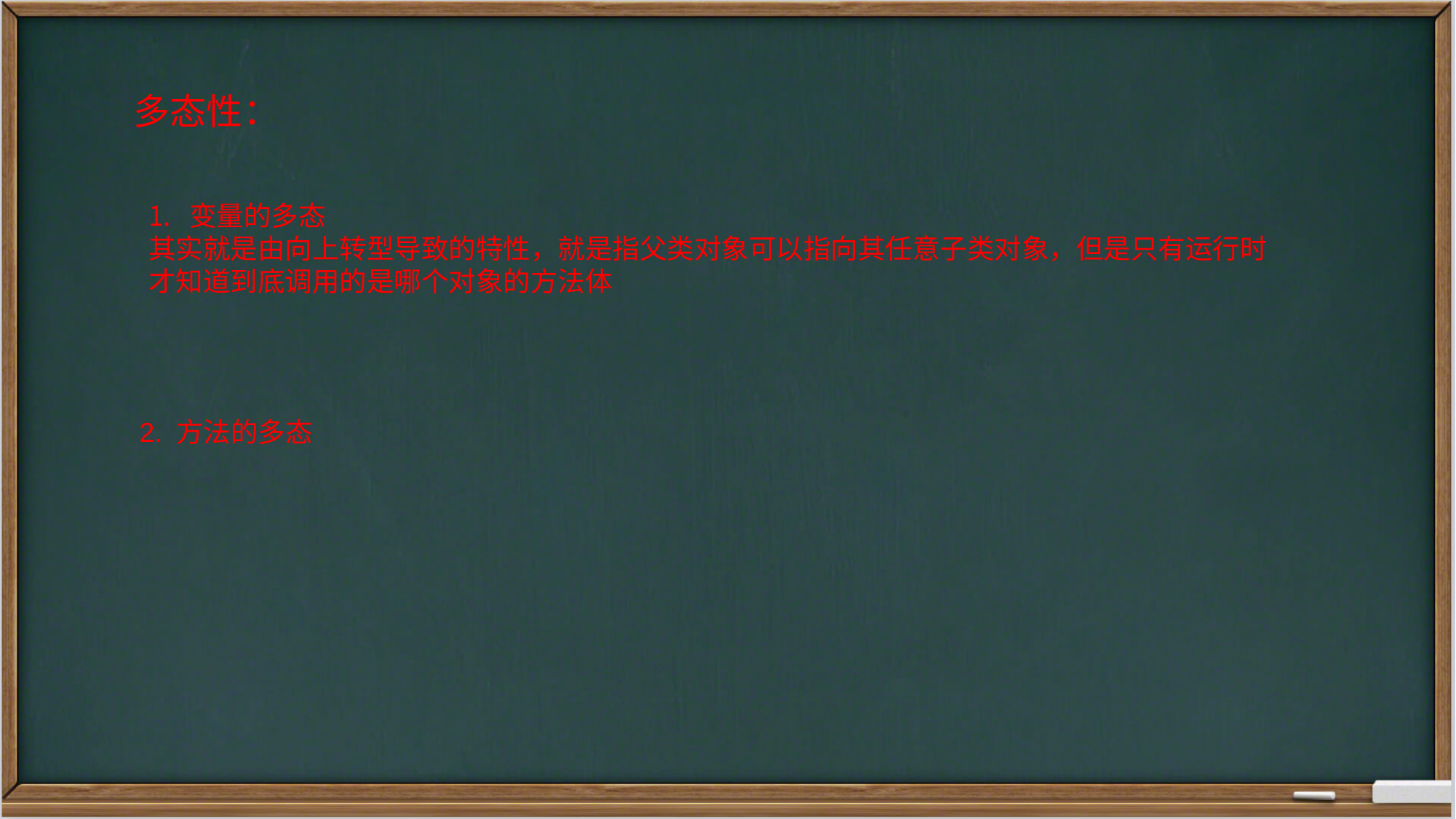

多态性：
变量的多态
其实就是由向上转型导致的特性，就是指父类对象可以指向其任意子类对象，但是只有运行时
才知道到底调用的是哪个对象的方法体
2. 方法的多态